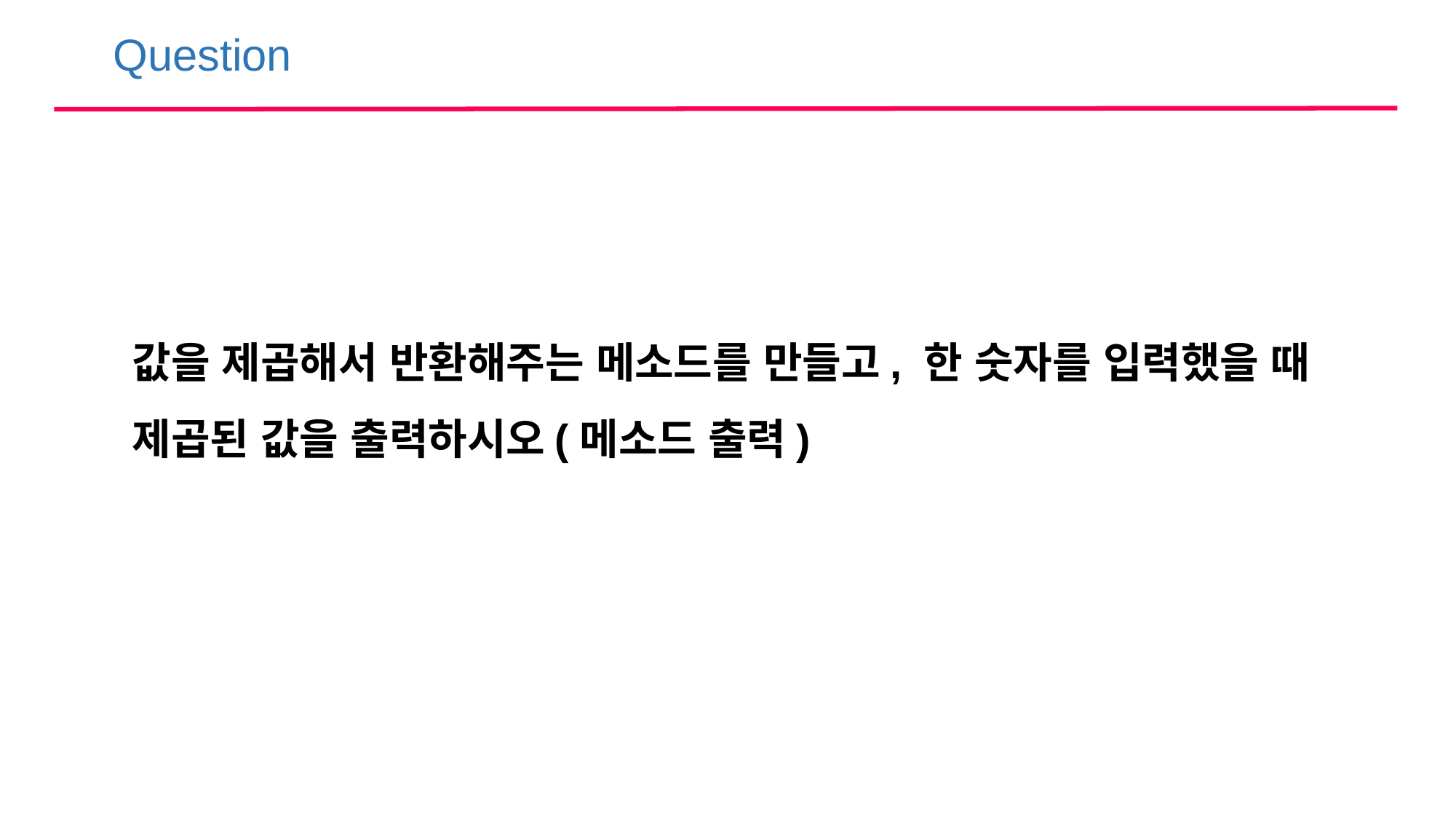

Question
값을 제곱해서 반환해주는 메소드를 만들고, 한 숫자를 입력했을 때 제곱된 값을 출력하시오(메소드 출력)